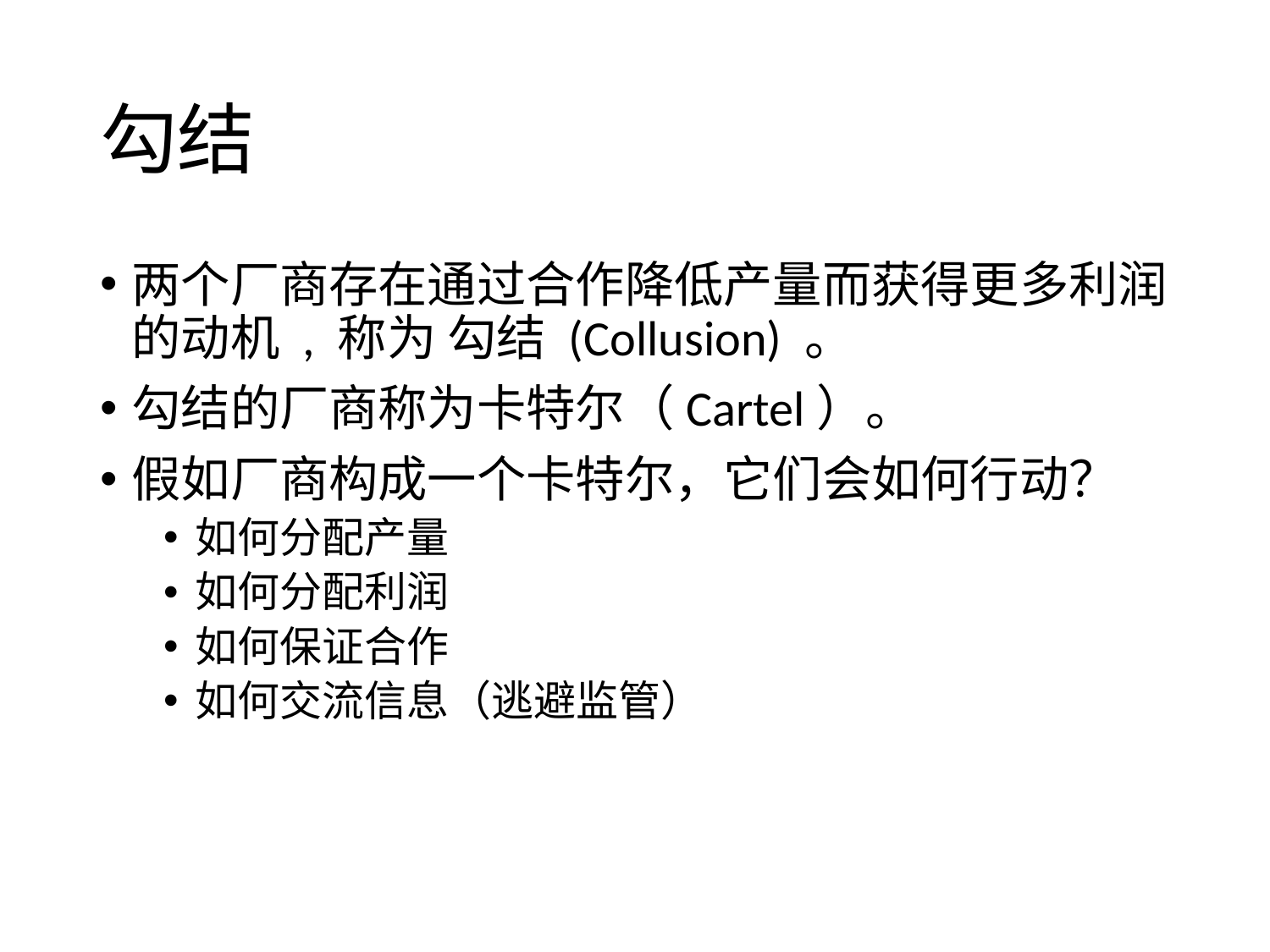

# 勾结
两个厂商存在通过合作降低产量而获得更多利润的动机 , 称为 勾结 (Collusion) 。
勾结的厂商称为卡特尔（Cartel）。
假如厂商构成一个卡特尔，它们会如何行动？
如何分配产量
如何分配利润
如何保证合作
如何交流信息（逃避监管）